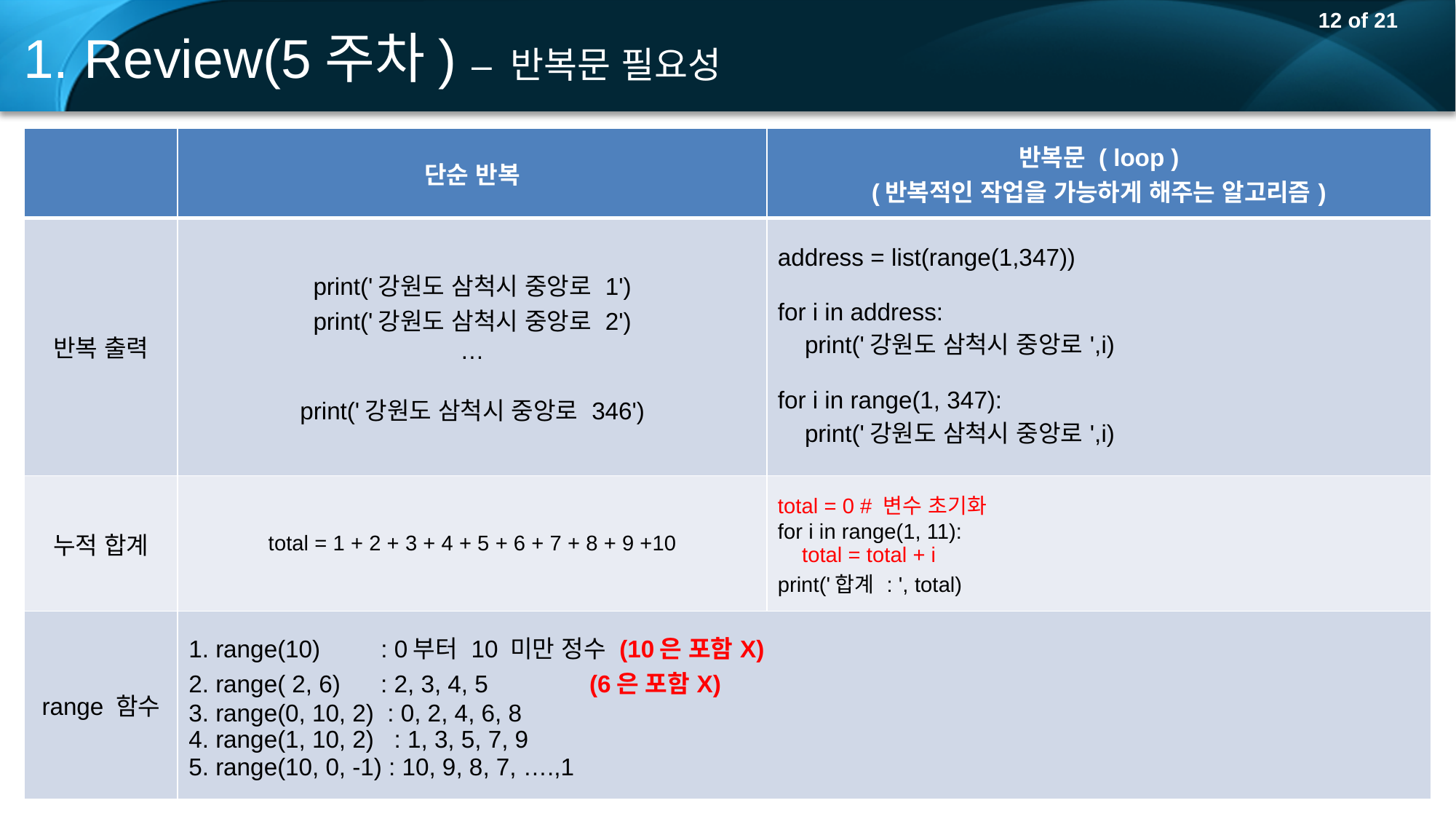

1. Review(5주차) – 반복문 필요성
|  | 단순 반복 | 반복문 ( loop ) (반복적인 작업을 가능하게 해주는 알고리즘) |
| --- | --- | --- |
| 반복 출력 | print('강원도 삼척시 중앙로 1') print('강원도 삼척시 중앙로 2') … print('강원도 삼척시 중앙로 346') | address = list(range(1,347)) for i in address: print('강원도 삼척시 중앙로',i) for i in range(1, 347): print('강원도 삼척시 중앙로',i) |
| 누적 합계 | total = 1 + 2 + 3 + 4 + 5 + 6 + 7 + 8 + 9 +10 | total = 0 # 변수 초기화 for i in range(1, 11): total = total + i print('합계 : ', total) |
| range 함수 | 1. range(10) : 0부터 10 미만 정수 (10은 포함X) 2. range( 2, 6) : 2, 3, 4, 5 (6은 포함X) 3. range(0, 10, 2) : 0, 2, 4, 6, 8 4. range(1, 10, 2) : 1, 3, 5, 7, 9 5. range(10, 0, -1) : 10, 9, 8, 7, ….,1 |  |